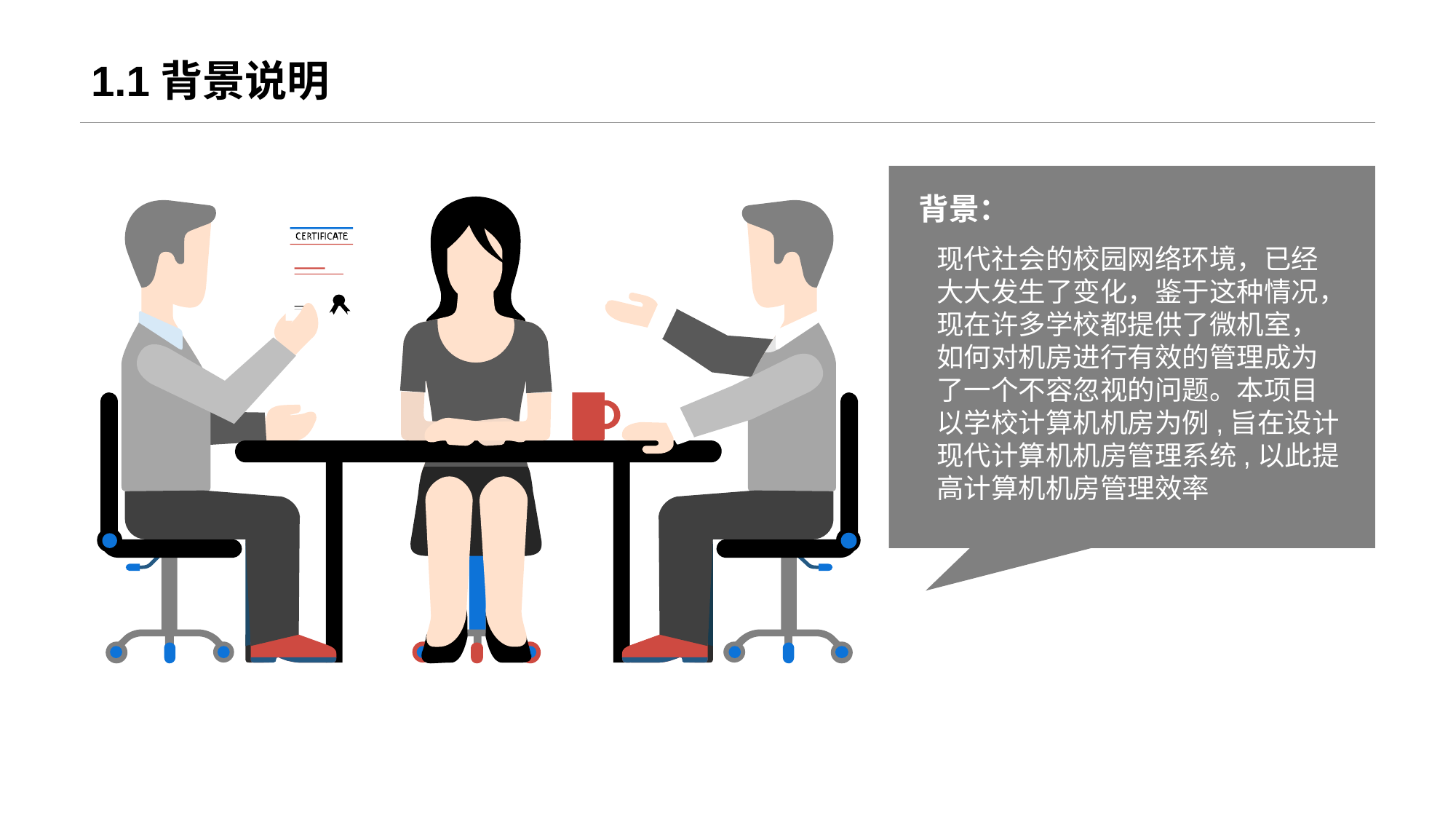

# 1.1背景说明

背景：

现代社会的校园网络环境，已经大大发生了变化，鉴于这种情况，现在许多学校都提供了微机室，如何对机房进行有效的管理成为了一个不容忽视的问题。本项目以学校计算机机房为例,旨在设计现代计算机机房管理系统,以此提高计算机机房管理效率